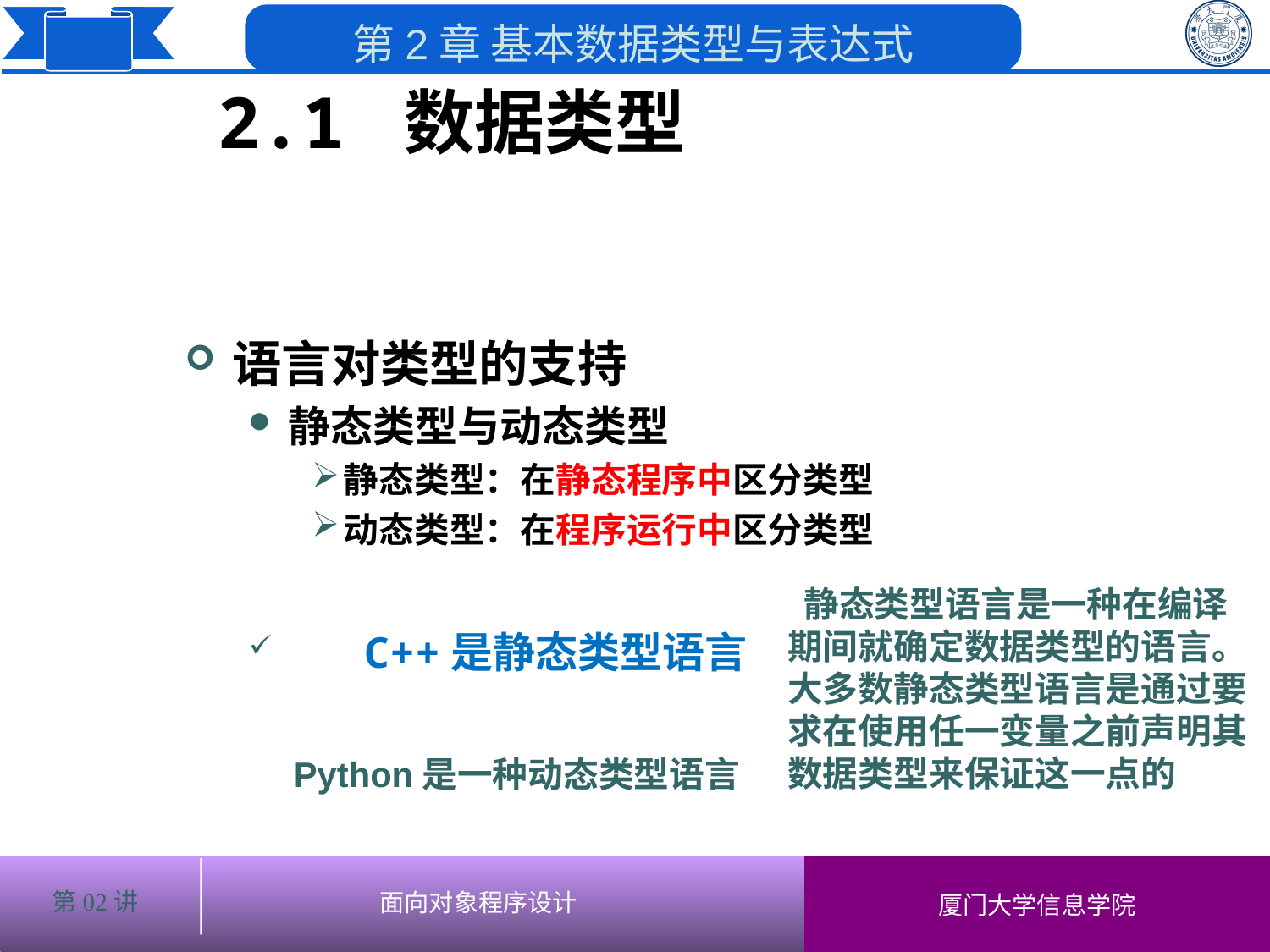

2.1 数据类型
# 语言对类型的支持
静态类型与动态类型
静态类型：在静态程序中区分类型
动态类型：在程序运行中区分类型

   C++是静态类型语言

 静态类型语言是一种在编译期间就确定数据类型的语言。大多数静态类型语言是通过要求在使用任一变量之前声明其数据类型来保证这一点的
Python是一种动态类型语言
3